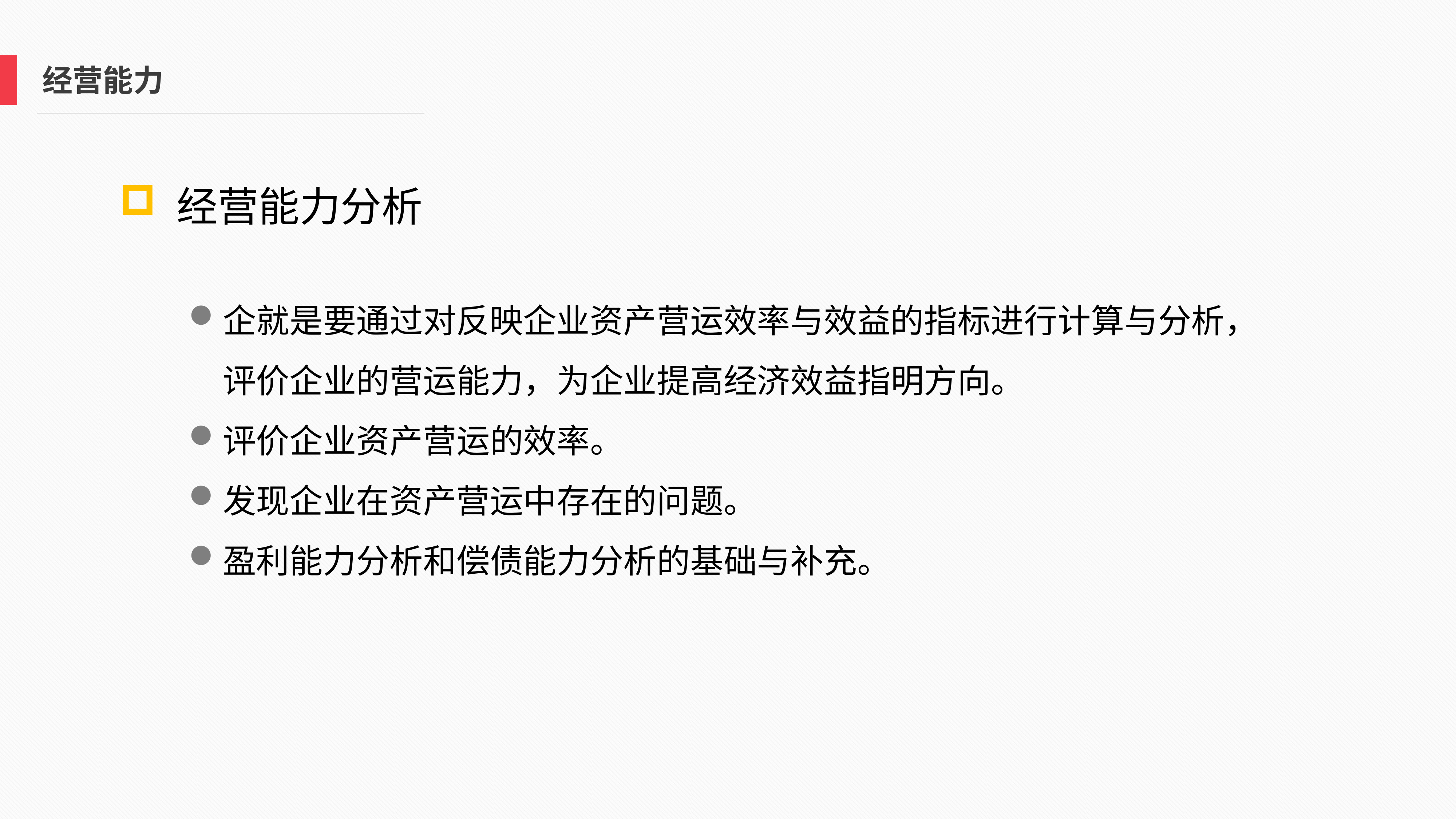

经营能力
 经营能力分析
企就是要通过对反映企业资产营运效率与效益的指标进行计算与分析，评价企业的营运能力，为企业提高经济效益指明方向。
评价企业资产营运的效率。
发现企业在资产营运中存在的问题。
盈利能力分析和偿债能力分析的基础与补充。